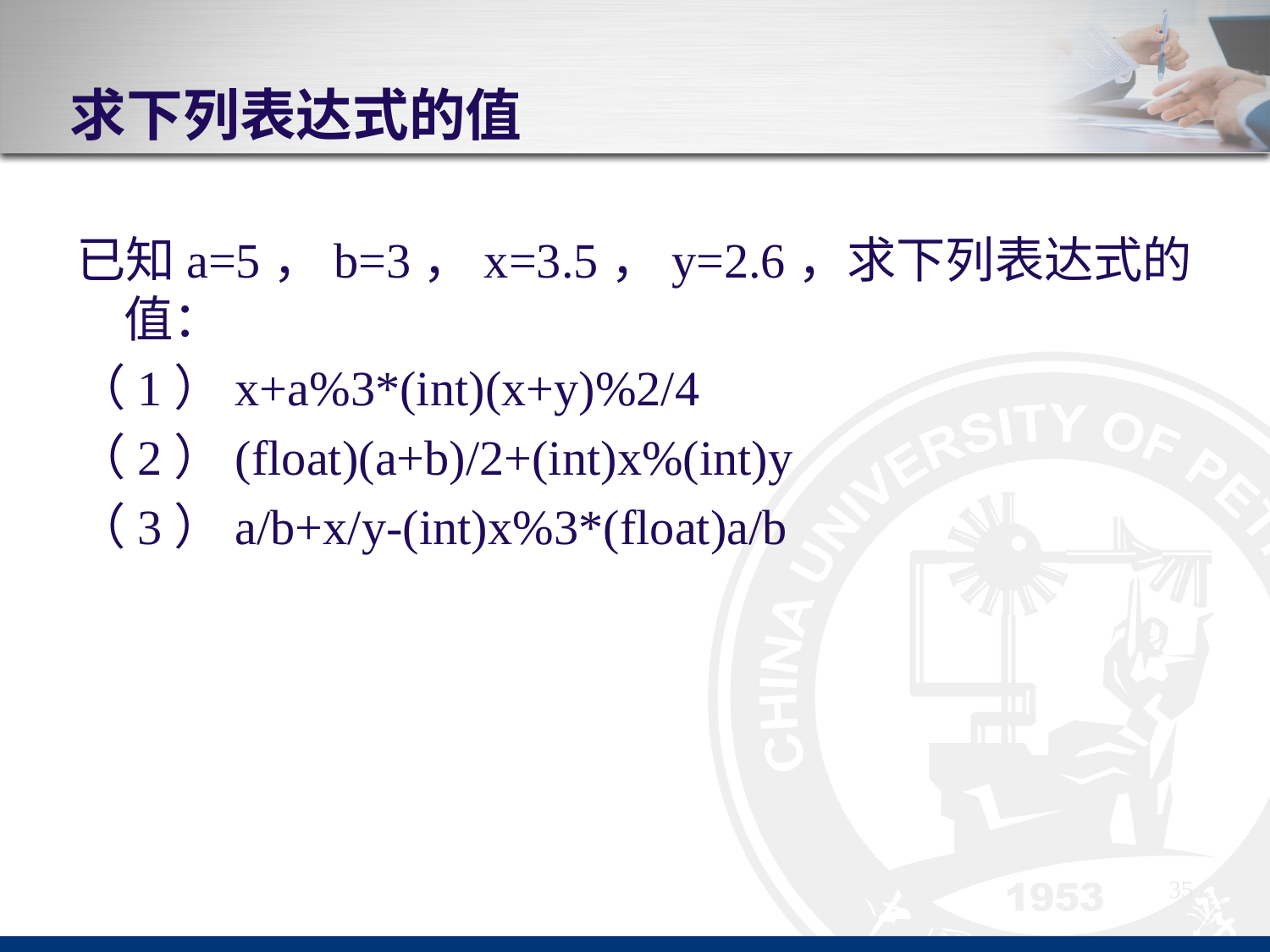

# 求下列表达式的值
已知a=5，b=3，x=3.5，y=2.6，求下列表达式的值：
（1）x+a%3*(int)(x+y)%2/4
（2）(float)(a+b)/2+(int)x%(int)y
（3）a/b+x/y-(int)x%3*(float)a/b
35